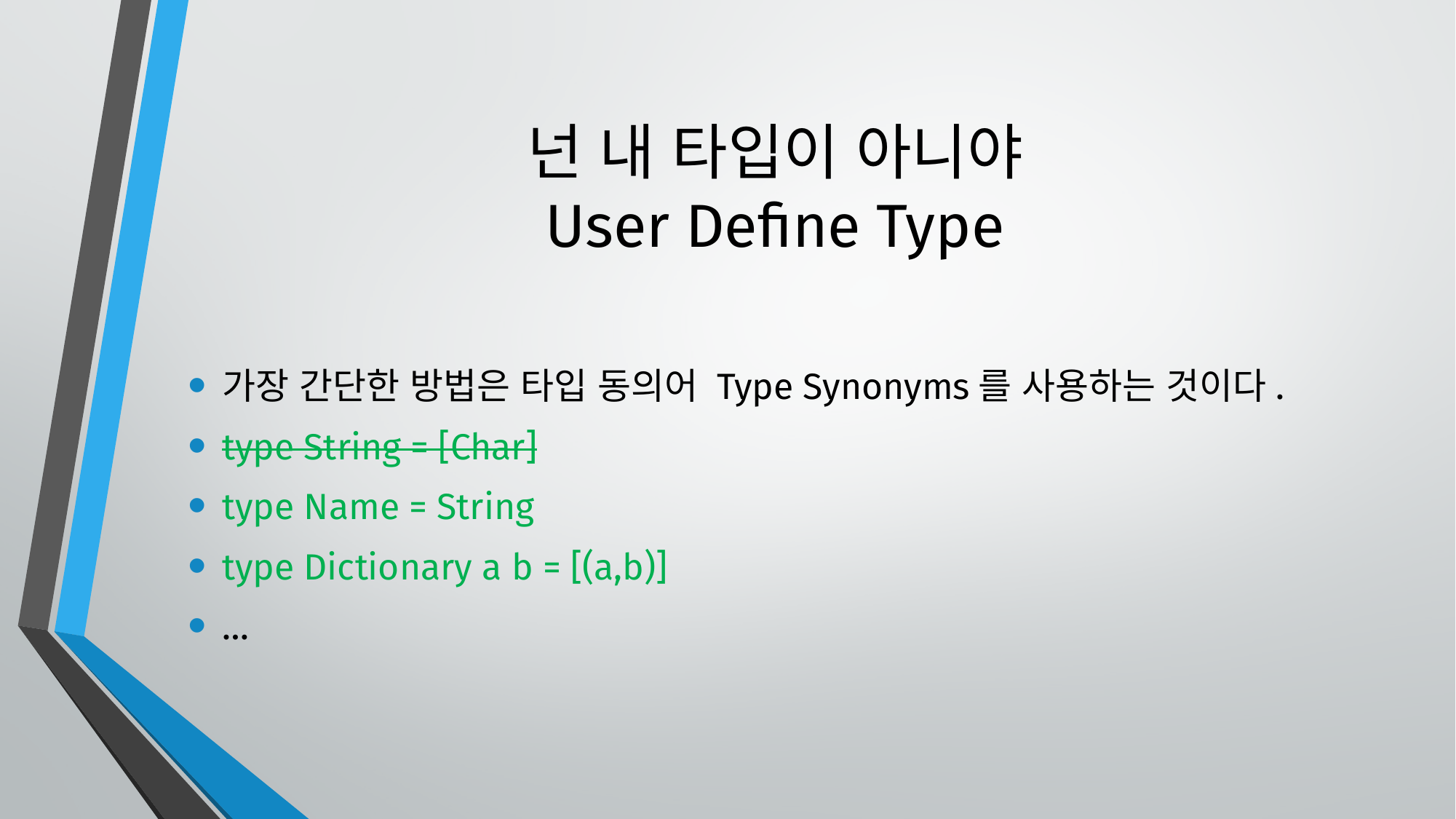

# 넌 내 타입이 아니야 User Define Type
가장 간단한 방법은 타입 동의어 Type Synonyms를 사용하는 것이다.
type String = [Char]
type Name = String
type Dictionary a b = [(a,b)]
…